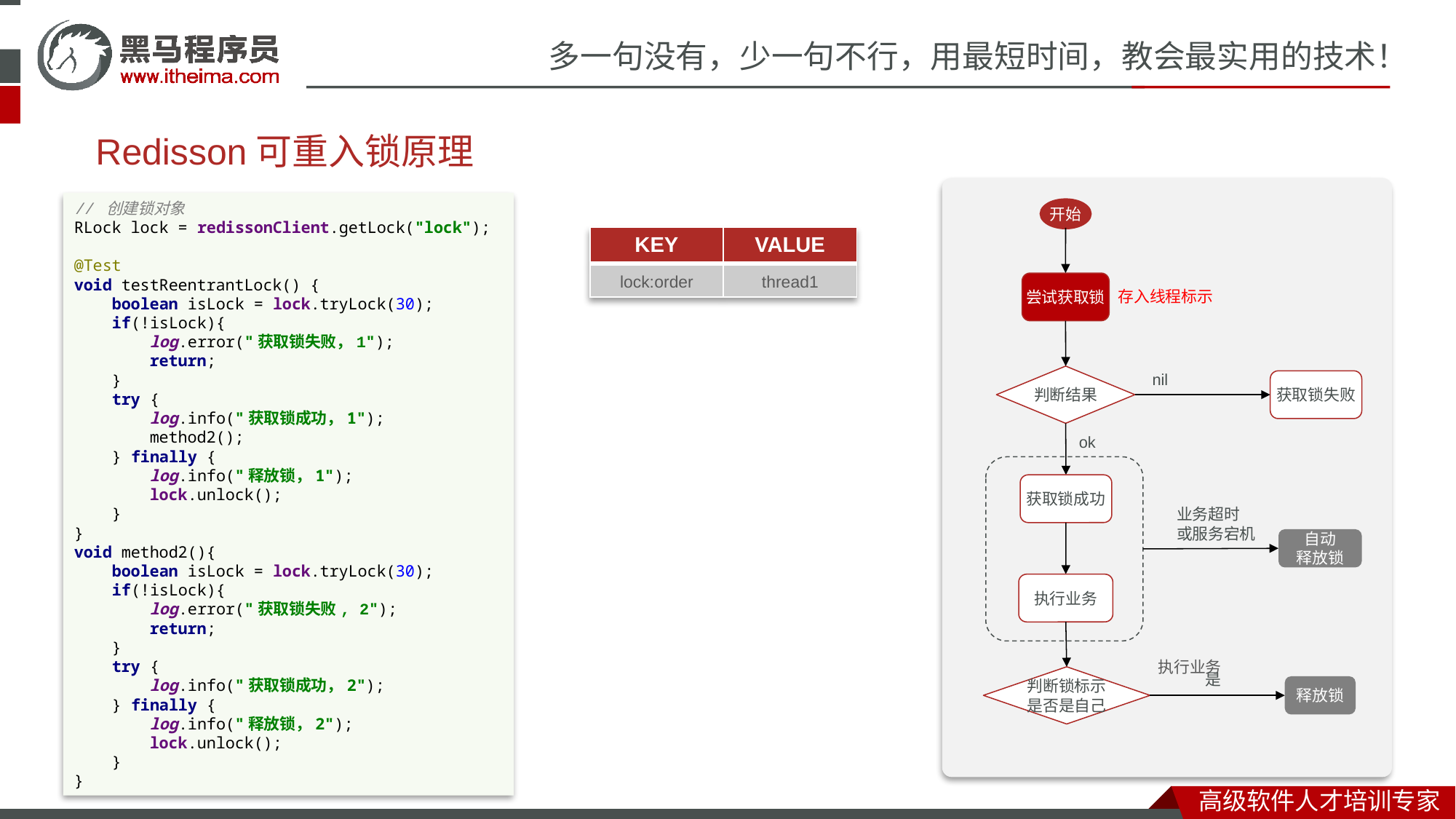

Redisson可重入锁原理

// 创建锁对象
RLock lock = redissonClient.getLock("lock");
@Test
void testReentrantLock() {
    boolean isLock = lock.tryLock(30);
    if(!isLock){
        log.error("获取锁失败，1");
        return;
    }
    try {
        log.info("获取锁成功，1");
        method2();
    } finally {
        log.info("释放锁，1");
        lock.unlock();
    }
}
void method2(){
    boolean isLock = lock.tryLock(30);
    if(!isLock){
        log.error("获取锁失败, 2");
        return;
    }
    try {
        log.info("获取锁成功，2");
    } finally {
        log.info("释放锁，2");
        lock.unlock();
    }
}
开始
| KEY | VALUE |
| --- | --- |
|  |  |
lock:order
thread1
尝试获取锁
存入线程标示
nil
判断结果
获取锁失败
ok

获取锁成功
业务超时
或服务宕机
自动
释放锁
执行业务
执行业务
是
判断锁标示是否是自己
释放锁